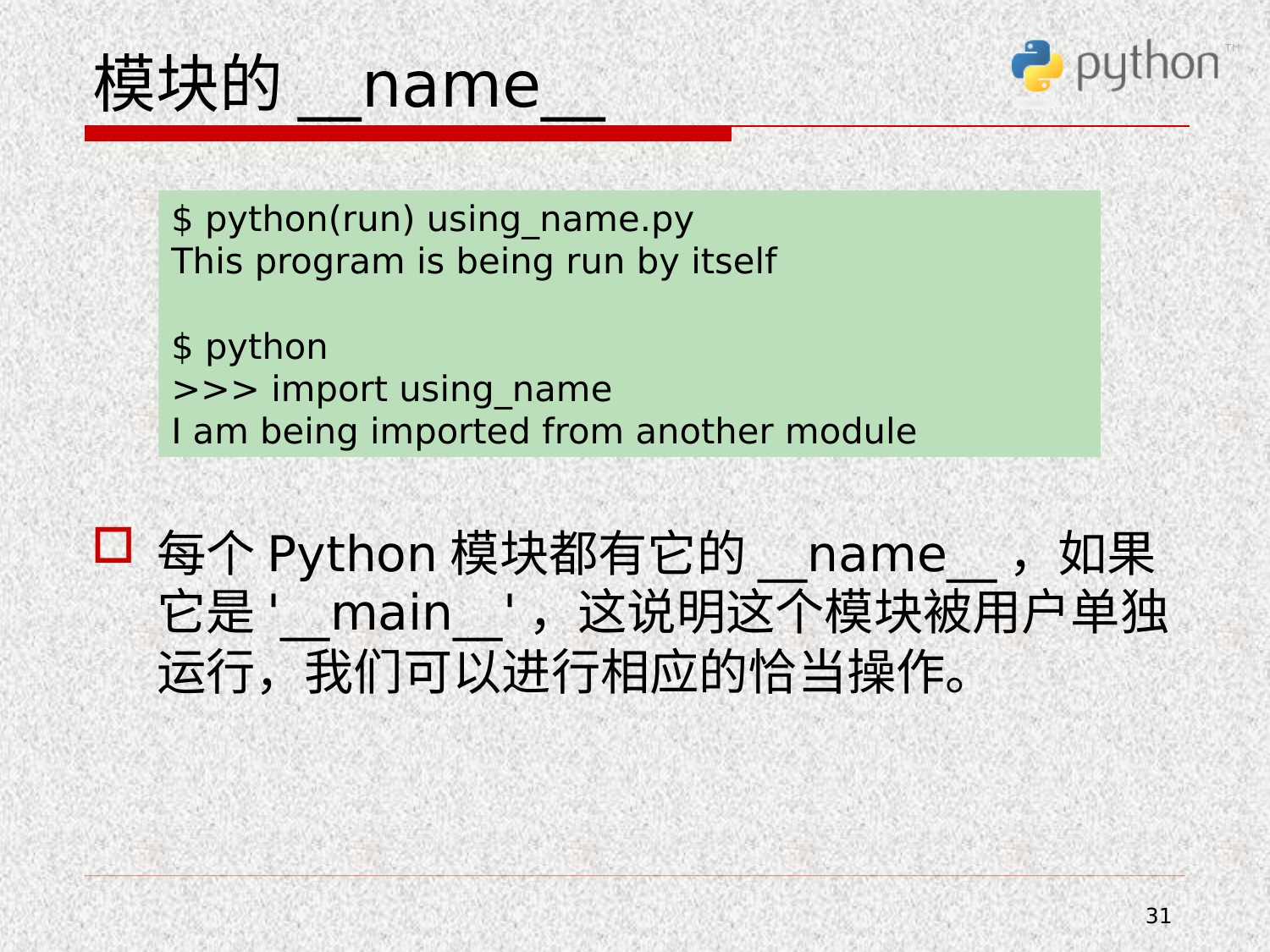

# 模块的__name__

每个Python模块都有它的__name__，如果它是'__main__'，这说明这个模块被用户单独运行，我们可以进行相应的恰当操作。
$ python(run) using_name.py
This program is being run by itself
$ python
>>> import using_name
I am being imported from another module
31